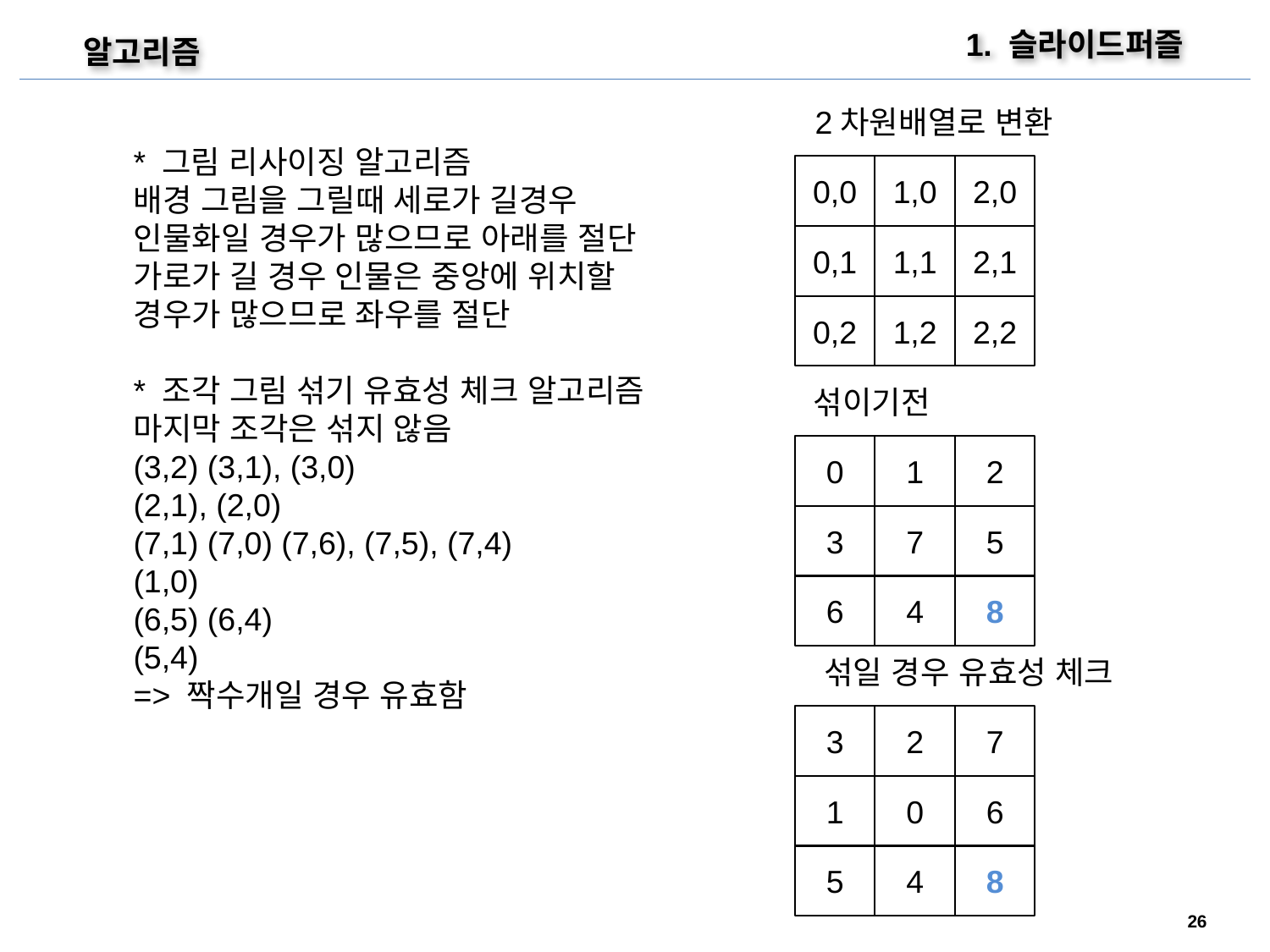

1. 슬라이드퍼즐
알고리즘
2차원배열로 변환
* 그림 리사이징 알고리즘
배경 그림을 그릴때 세로가 길경우
인물화일 경우가 많으므로 아래를 절단
가로가 길 경우 인물은 중앙에 위치할
경우가 많으므로 좌우를 절단

* 조각 그림 섞기 유효성 체크 알고리즘
마지막 조각은 섞지 않음
(3,2) (3,1), (3,0)
(2,1), (2,0)
(7,1) (7,0) (7,6), (7,5), (7,4)
(1,0)
(6,5) (6,4)
(5,4)
=> 짝수개일 경우 유효함

0,0
1,0
2,0
0,1
1,1
2,1
0,2
1,2
2,2
섞이기전
0
1
2
3
7
5
6
4
8
섞일 경우 유효성 체크
3
2
7
1
0
6
5
4
8